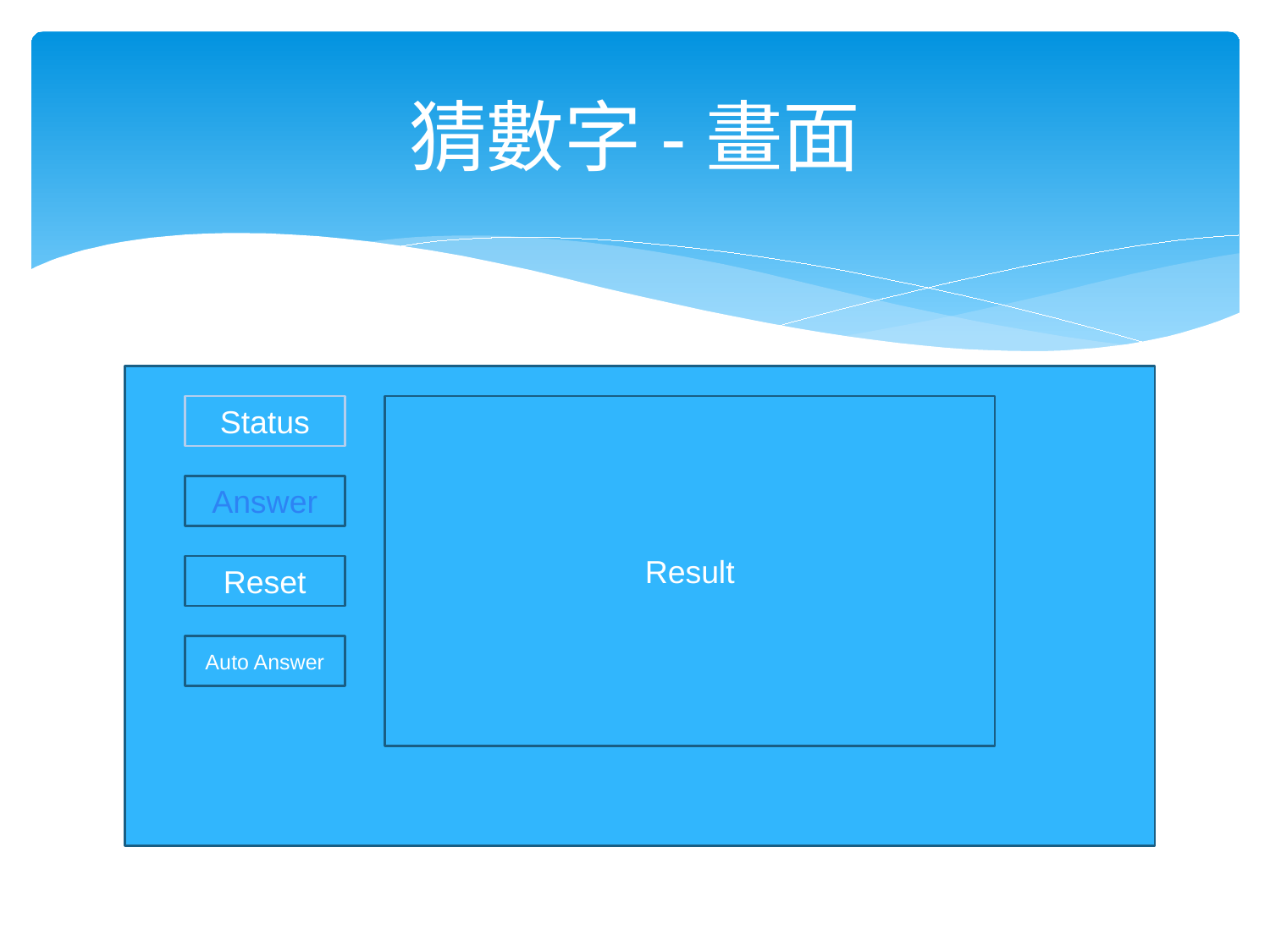

# 猜數字-畫面

Status
Result
Answer
Reset
Auto Answer